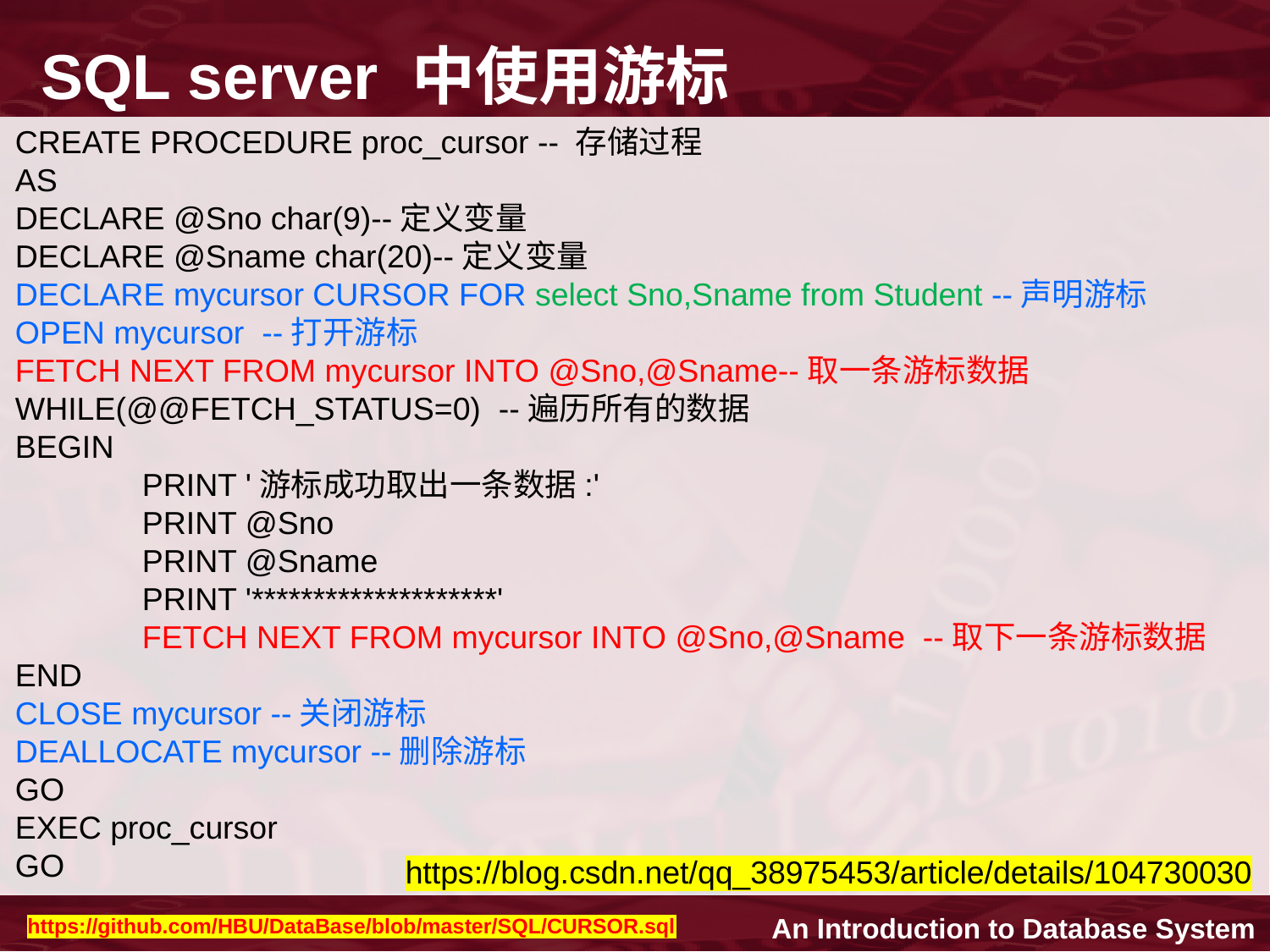

SQL server 中使用游标
CREATE PROCEDURE proc_cursor -- 存储过程
AS
DECLARE @Sno char(9)--定义变量
DECLARE @Sname char(20)--定义变量
DECLARE mycursor CURSOR FOR select Sno,Sname from Student --声明游标
OPEN mycursor  --打开游标
FETCH NEXT FROM mycursor INTO @Sno,@Sname--取一条游标数据
WHILE(@@FETCH_STATUS=0)  --遍历所有的数据
BEGIN
	PRINT '游标成功取出一条数据:'
	PRINT @Sno
	PRINT @Sname
	PRINT '********************'
	FETCH NEXT FROM mycursor INTO @Sno,@Sname  --取下一条游标数据
END
CLOSE mycursor --关闭游标
DEALLOCATE mycursor --删除游标
GO
EXEC proc_cursor
GO
https://blog.csdn.net/qq_38975453/article/details/104730030
https://github.com/HBU/DataBase/blob/master/SQL/CURSOR.sql